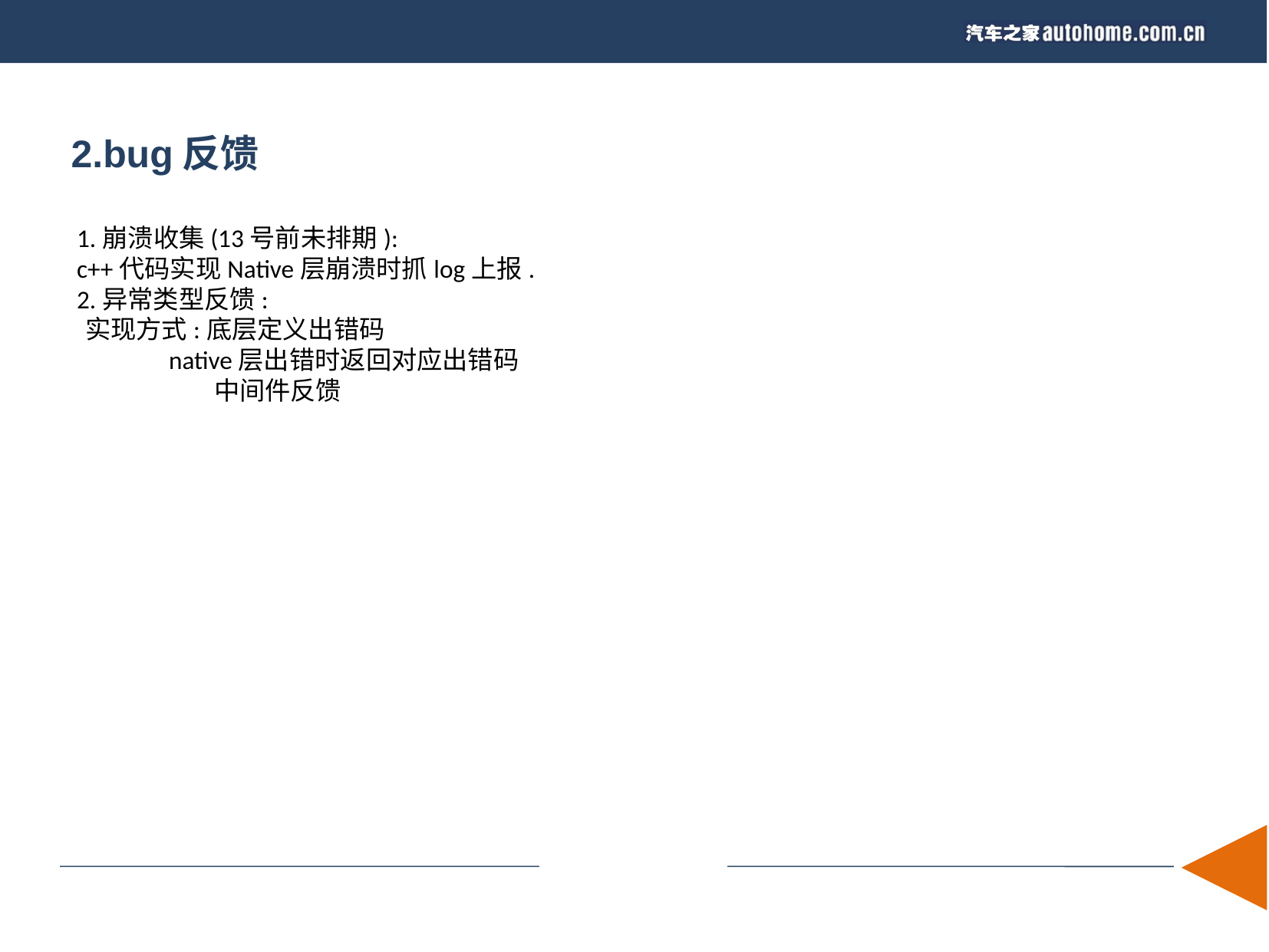

2.bug反馈
 1.崩溃收集(13号前未排期):
 c++代码实现Native层崩溃时抓log上报.
 2.异常类型反馈:
 实现方式:底层定义出错码
                 native层出错时返回对应出错码
                 中间件反馈